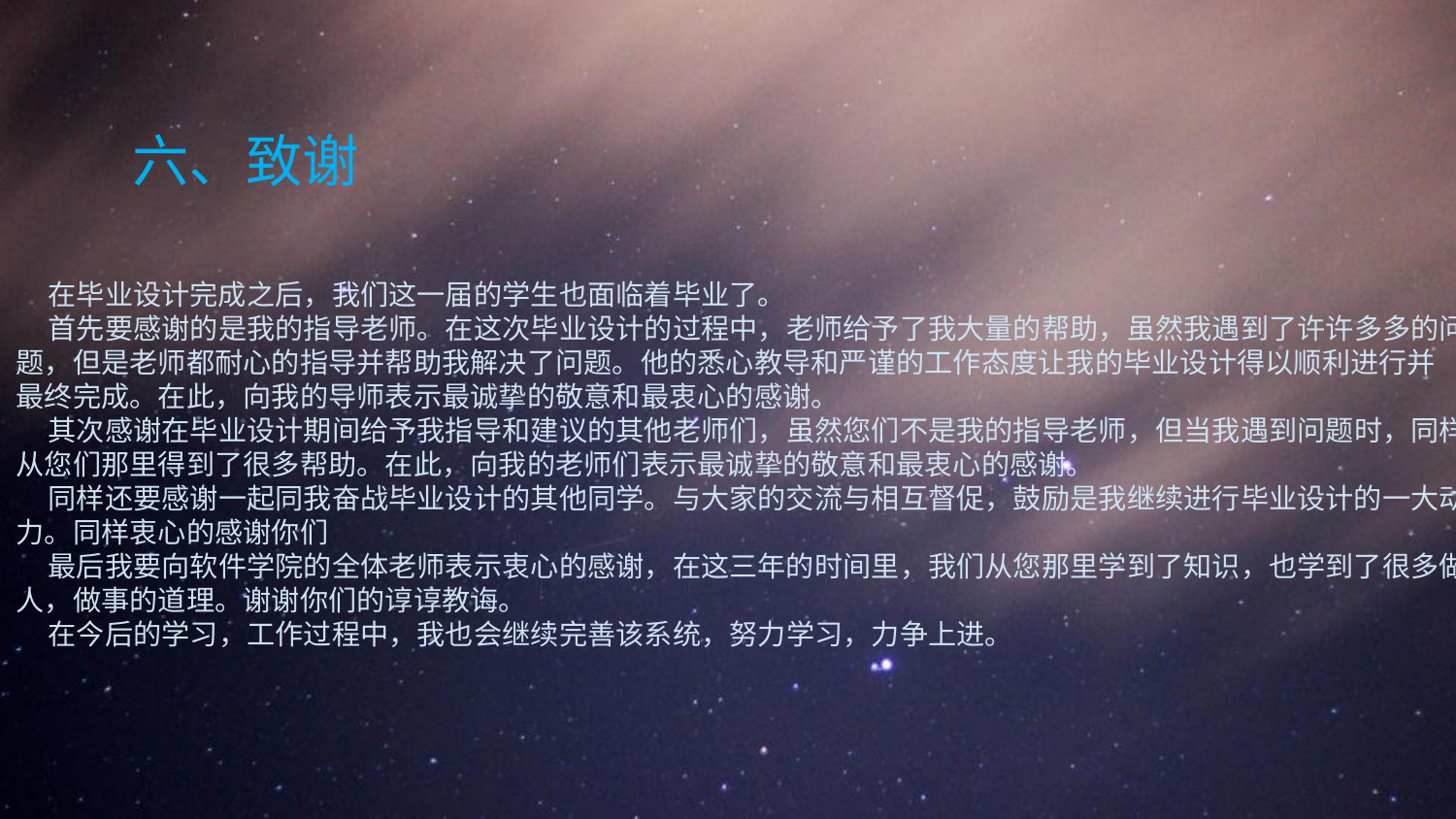

六、致谢
    在毕业设计完成之后，我们这一届的学生也面临着毕业了。
    首先要感谢的是我的指导老师。在这次毕业设计的过程中，老师给予了我大量的帮助，虽然我遇到了许许多多的问
题，但是老师都耐心的指导并帮助我解决了问题。他的悉心教导和严谨的工作态度让我的毕业设计得以顺利进行并
最终完成。在此，向我的导师表示最诚挚的敬意和最衷心的感谢。
    其次感谢在毕业设计期间给予我指导和建议的其他老师们，虽然您们不是我的指导老师，但当我遇到问题时，同样
从您们那里得到了很多帮助。在此，向我的老师们表示最诚挚的敬意和最衷心的感谢。
    同样还要感谢一起同我奋战毕业设计的其他同学。与大家的交流与相互督促，鼓励是我继续进行毕业设计的一大动
力。同样衷心的感谢你们
    最后我要向软件学院的全体老师表示衷心的感谢，在这三年的时间里，我们从您那里学到了知识，也学到了很多做
人，做事的道理。谢谢你们的谆谆教诲。
    在今后的学习，工作过程中，我也会继续完善该系统，努力学习，力争上进。